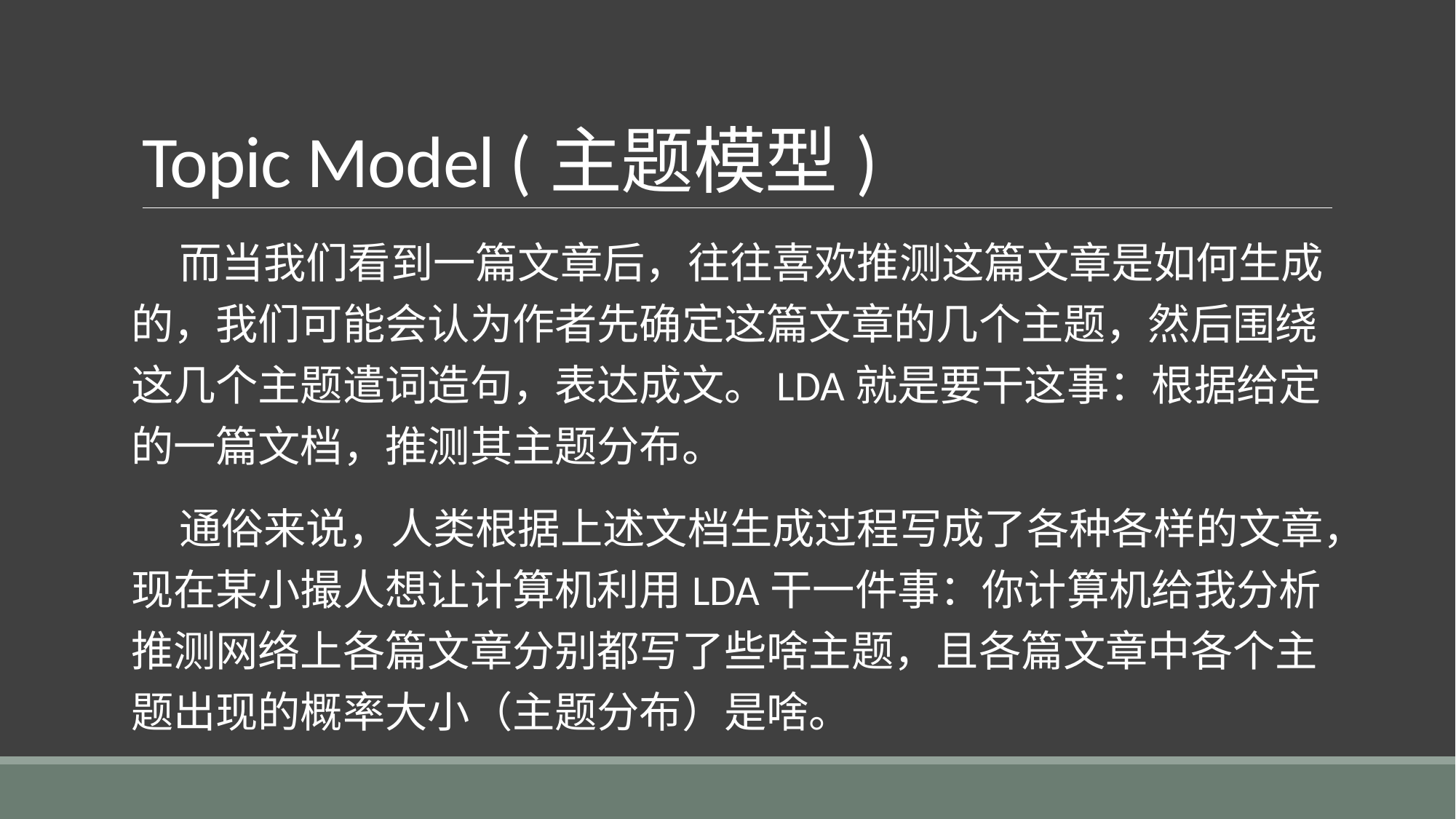

# Topic Model (主题模型)
    而当我们看到一篇文章后，往往喜欢推测这篇文章是如何生成的，我们可能会认为作者先确定这篇文章的几个主题，然后围绕这几个主题遣词造句，表达成文。LDA就是要干这事：根据给定的一篇文档，推测其主题分布。
    通俗来说，人类根据上述文档生成过程写成了各种各样的文章，现在某小撮人想让计算机利用LDA干一件事：你计算机给我分析推测网络上各篇文章分别都写了些啥主题，且各篇文章中各个主题出现的概率大小（主题分布）是啥。